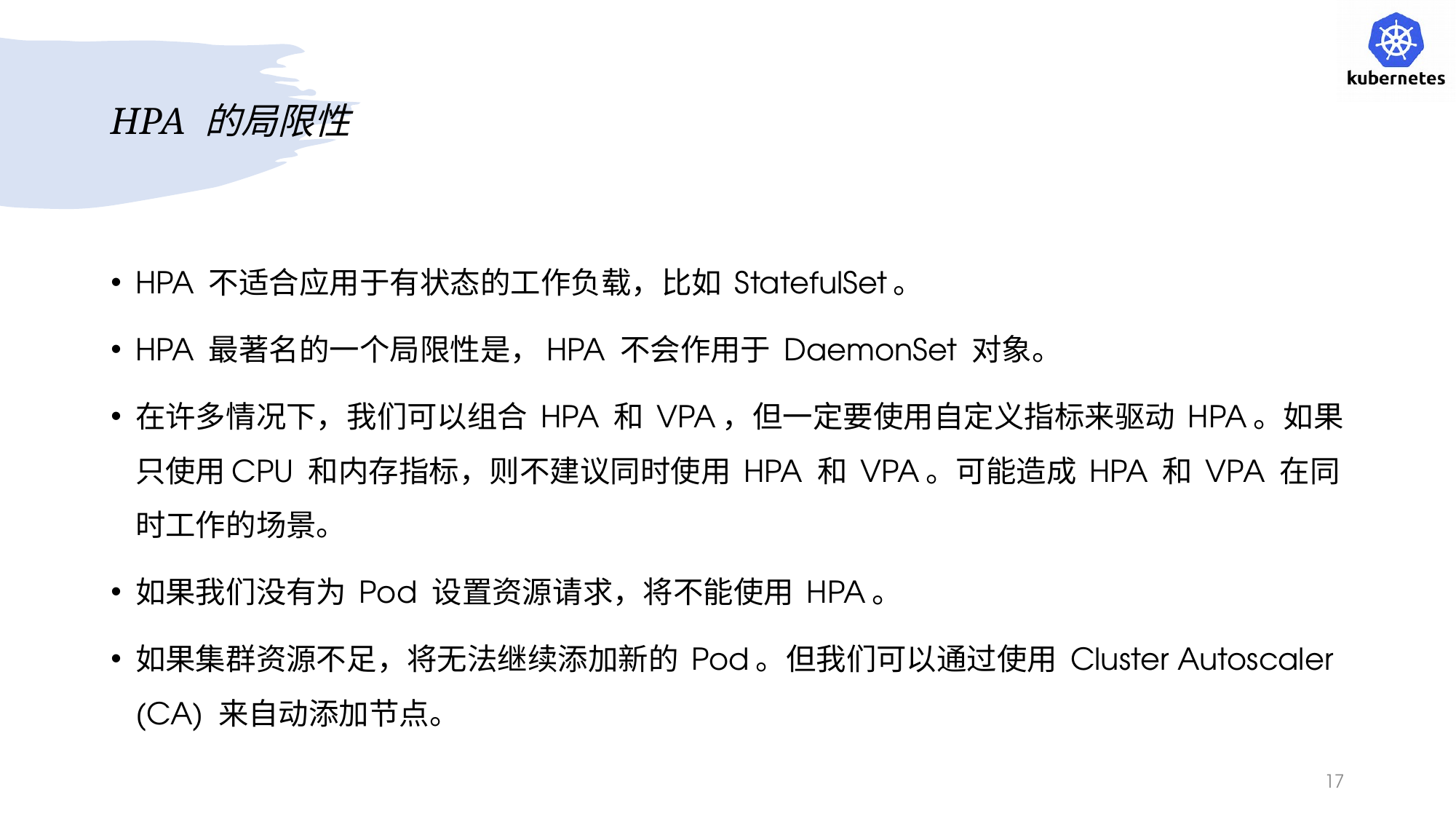

# HPA 的局限性
HPA 不适合应用于有状态的工作负载，比如 StatefulSet。
HPA 最著名的一个局限性是，HPA 不会作用于 DaemonSet 对象。
在许多情况下，我们可以组合 HPA 和 VPA，但一定要使用自定义指标来驱动 HPA。如果只使用CPU 和内存指标，则不建议同时使用 HPA 和 VPA。可能造成 HPA 和 VPA 在同时工作的场景。
如果我们没有为 Pod 设置资源请求，将不能使用 HPA。
如果集群资源不足，将无法继续添加新的 Pod。但我们可以通过使用 Cluster Autoscaler (CA) 来自动添加节点。
17